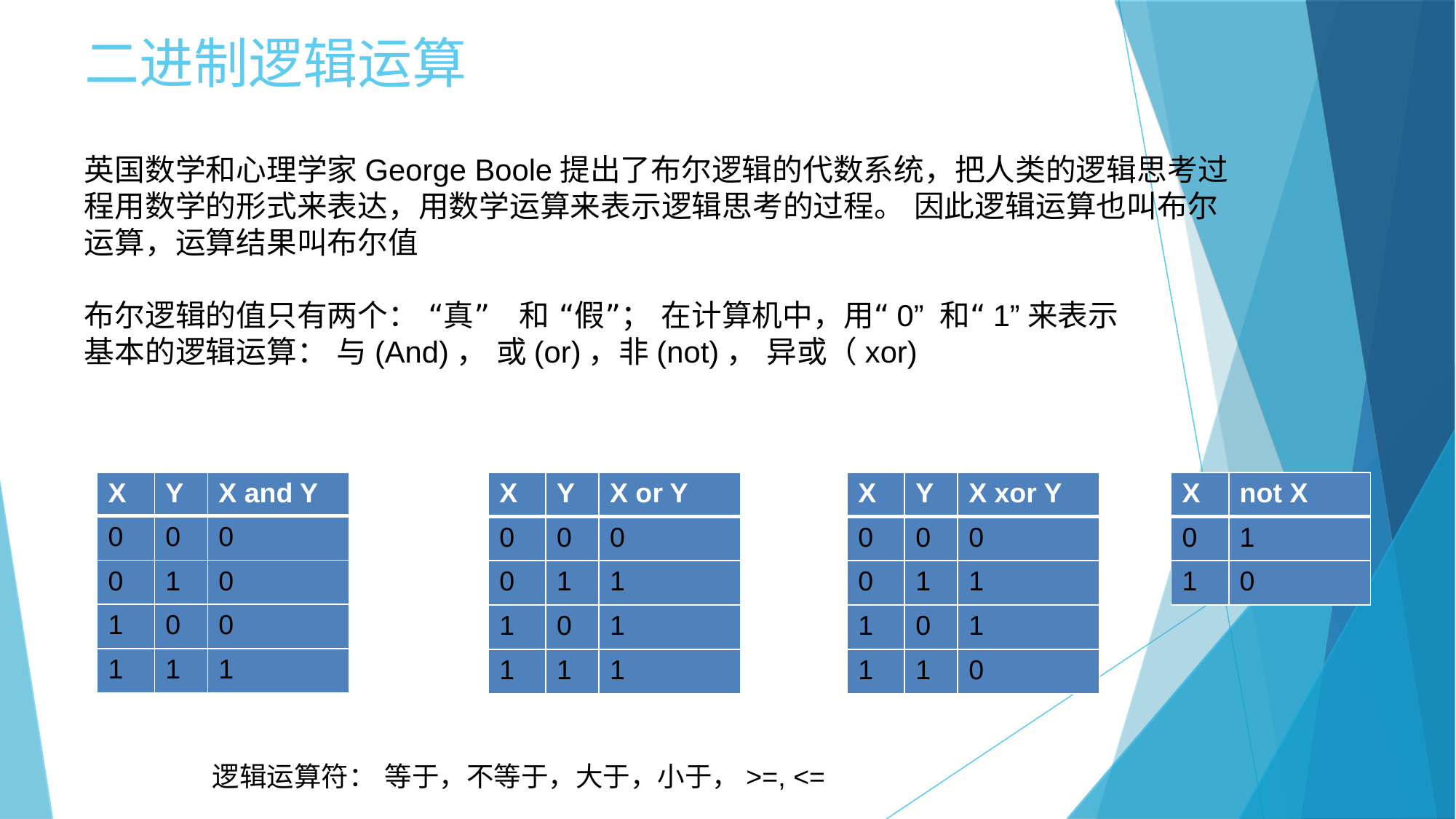

二进制逻辑运算
英国数学和心理学家George Boole提出了布尔逻辑的代数系统，把人类的逻辑思考过程用数学的形式来表达，用数学运算来表示逻辑思考的过程。 因此逻辑运算也叫布尔运算，运算结果叫布尔值

布尔逻辑的值只有两个： “真”   和 “假”； 在计算机中，用“0” 和“1”来表示
基本的逻辑运算： 与(And)， 或(or)，非(not)， 异或（xor)
| X | Y | X and Y |
| --- | --- | --- |
| 0 | 0 | 0 |
| 0 | 1 | 0 |
| 1 | 0 | 0 |
| 1 | 1 | 1 |
| X | Y | X or Y |
| --- | --- | --- |
| 0 | 0 | 0 |
| 0 | 1 | 1 |
| 1 | 0 | 1 |
| 1 | 1 | 1 |
| X | Y | X xor Y |
| --- | --- | --- |
| 0 | 0 | 0 |
| 0 | 1 | 1 |
| 1 | 0 | 1 |
| 1 | 1 | 0 |
| X | not X |
| --- | --- |
| 0 | 1 |
| 1 | 0 |
逻辑运算符： 等于，不等于，大于，小于，>=, <=